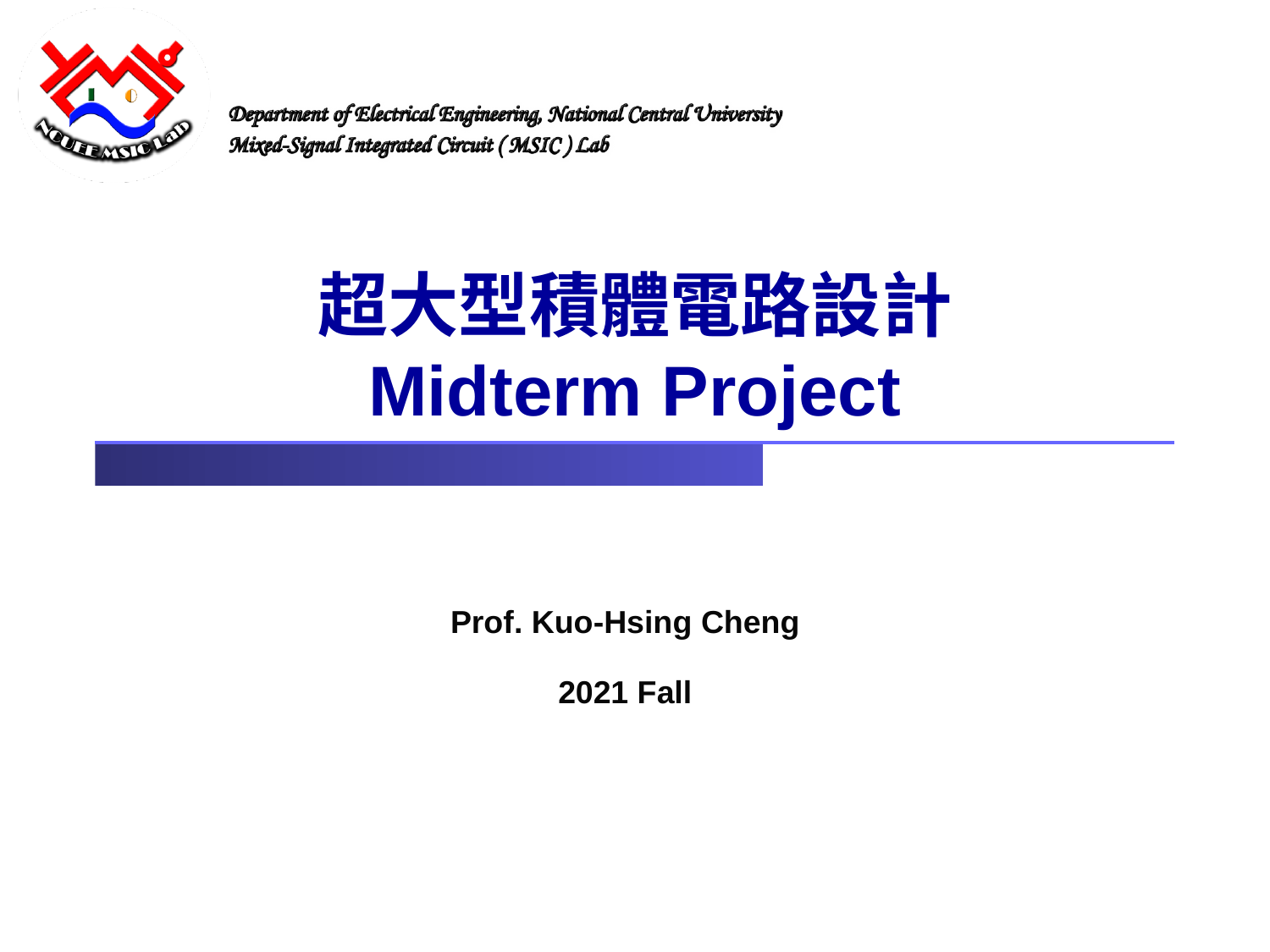

# 超大型積體電路設計 Midterm Project
Prof. Kuo-Hsing Cheng
2021 Fall